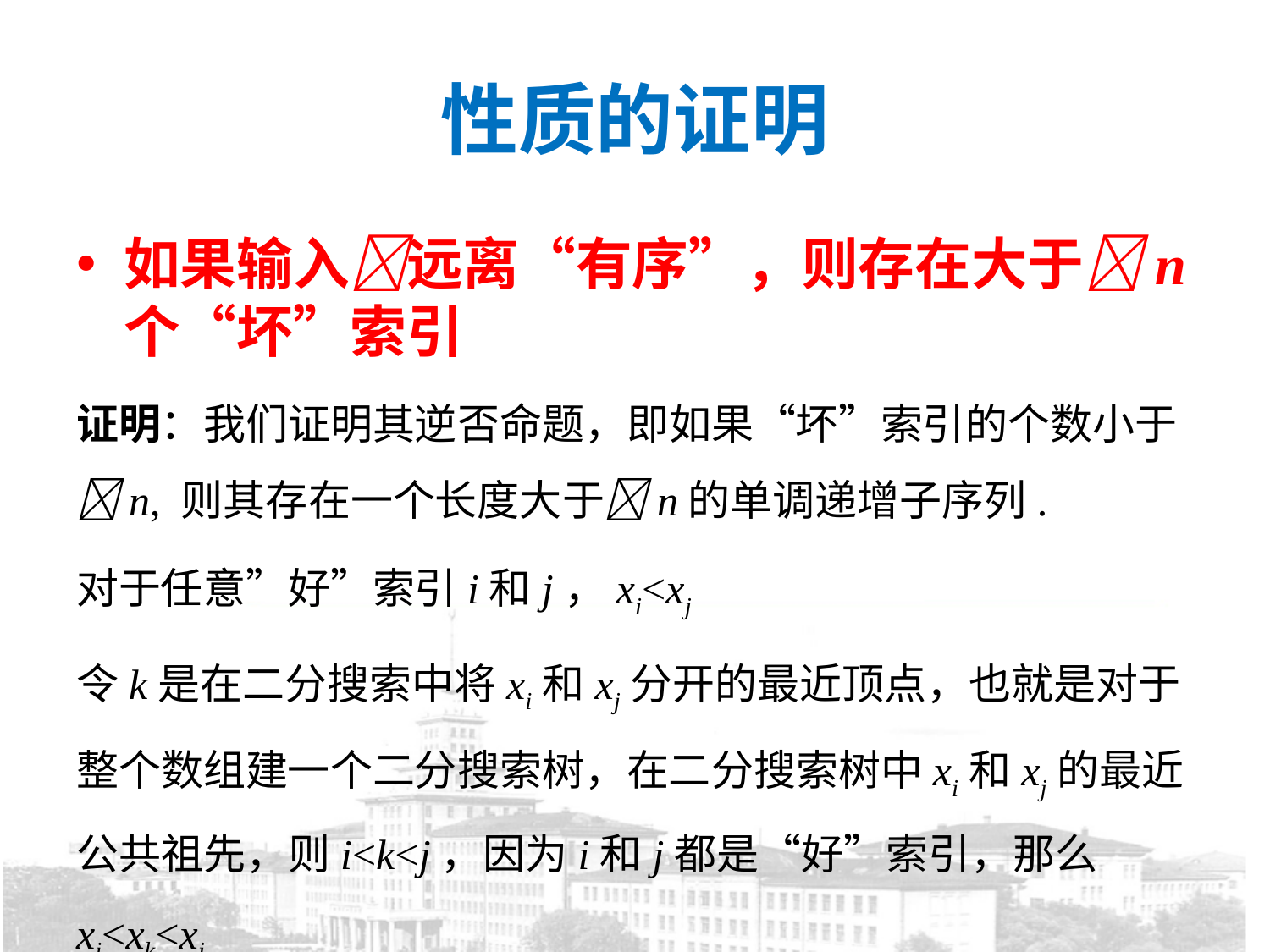

# 性质的证明
如果输入ε远离“有序”，则存在大于εn个“坏”索引
证明：我们证明其逆否命题，即如果“坏”索引的个数小于εn, 则其存在一个长度大于εn的单调递增子序列.
对于任意”好”索引i和j，xi<xj
令k是在二分搜索中将xi和xj分开的最近顶点，也就是对于整个数组建一个二分搜索树，在二分搜索树中xi和xj的最近公共祖先，则i<k<j，因为i和j都是“好”索引，那么xi<xk<xj